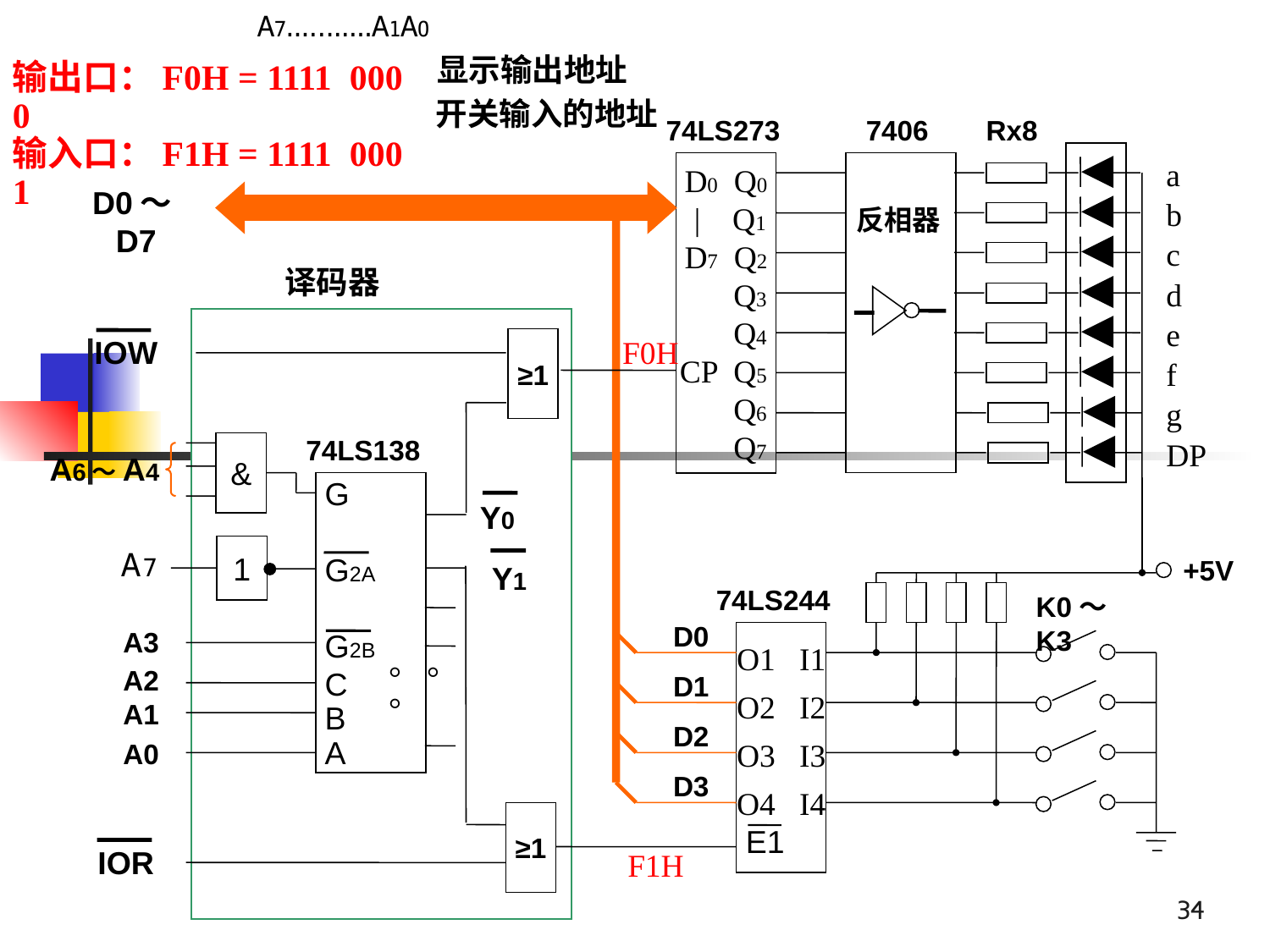

A7…..……A1A0
显示输出地址
输出口：F0H = 1111  000 0
输入口：F1H = 1111  000 1
开关输入的地址
74LS273
7406
Rx8

D0  Q0
 |    Q1
D7  Q2
      Q3
      Q4
CP  Q5
      Q6
      Q7

a
b
c
d
e
f
g
DP

D0～D7

反相器

译码器

F0H
≥1

IOW

&
74LS138

A6～A4

 G

 G2A

 G2B
 C
 B
 A

Y0

1
A7
+5V

Y1

74LS244

K0～K3

D0
O1   I1
O2   I2
O3   I3
O4   I4
E1

A3

。。。
A2
D1

A1

D2

A0

D3

≥1

F1H

IOR

34